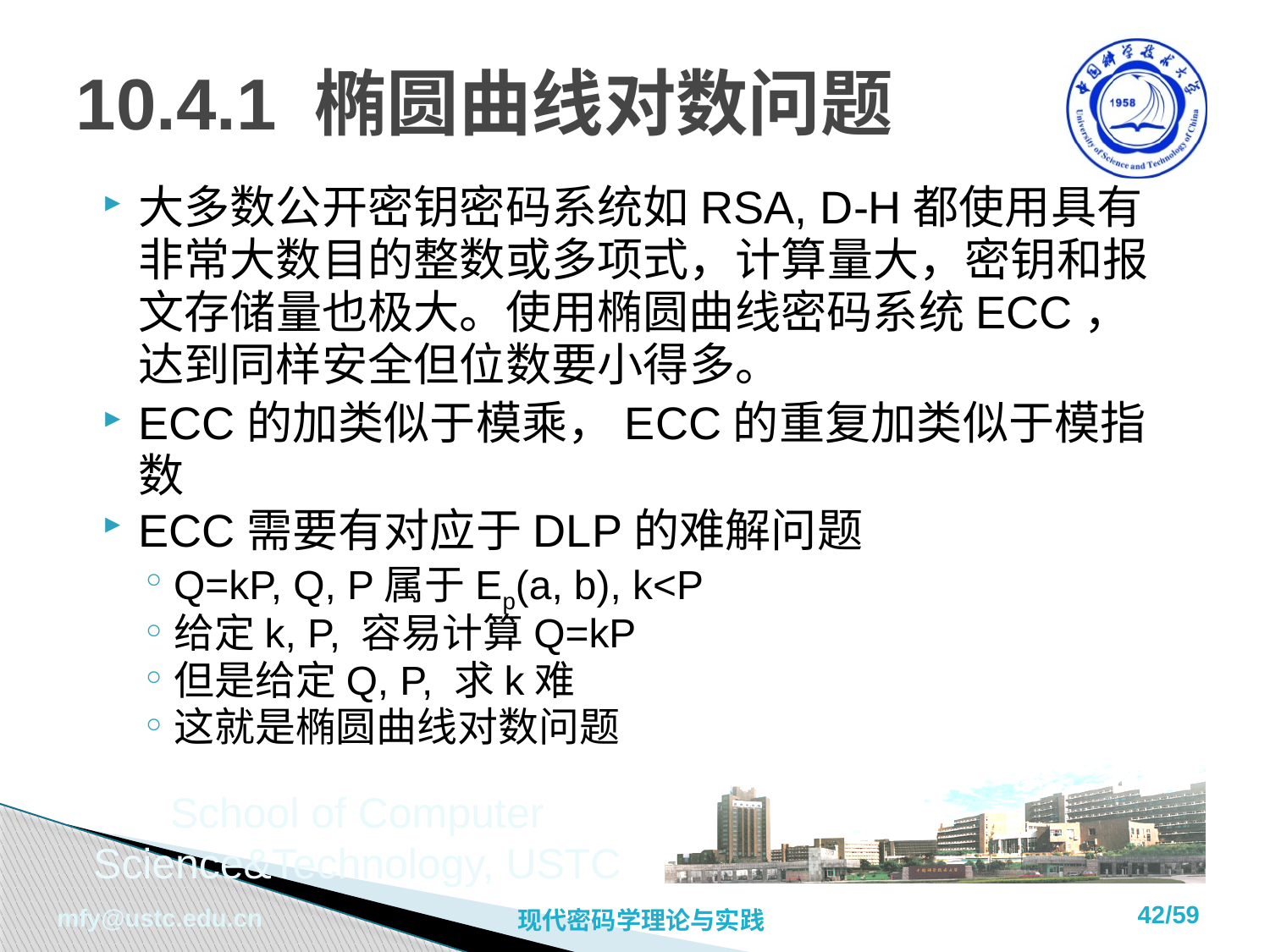

# 10.4.1 椭圆曲线对数问题
大多数公开密钥密码系统如RSA, D-H都使用具有非常大数目的整数或多项式，计算量大，密钥和报文存储量也极大。使用椭圆曲线密码系统ECC，达到同样安全但位数要小得多。
ECC的加类似于模乘，ECC的重复加类似于模指数
ECC需要有对应于DLP的难解问题
Q=kP, Q, P属于Ep(a, b), k<P
给定k, P, 容易计算Q=kP
但是给定Q, P, 求k难
这就是椭圆曲线对数问题